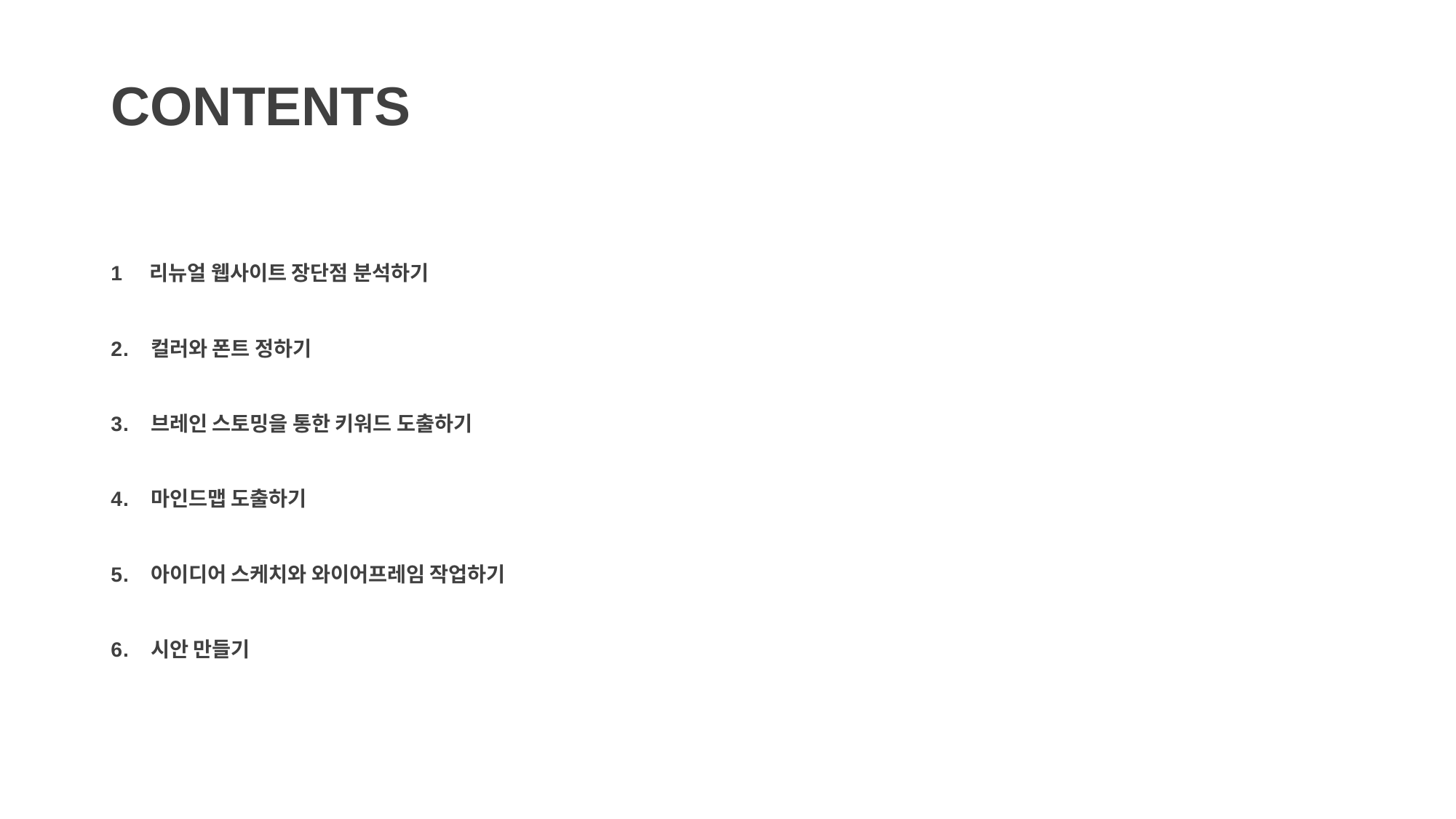

CONTENTS
1    리뉴얼 웹사이트 장단점 분석하기
컬러와 폰트 정하기
브레인 스토밍을 통한 키워드 도출하기
마인드맵 도출하기
아이디어 스케치와 와이어프레임 작업하기
시안 만들기